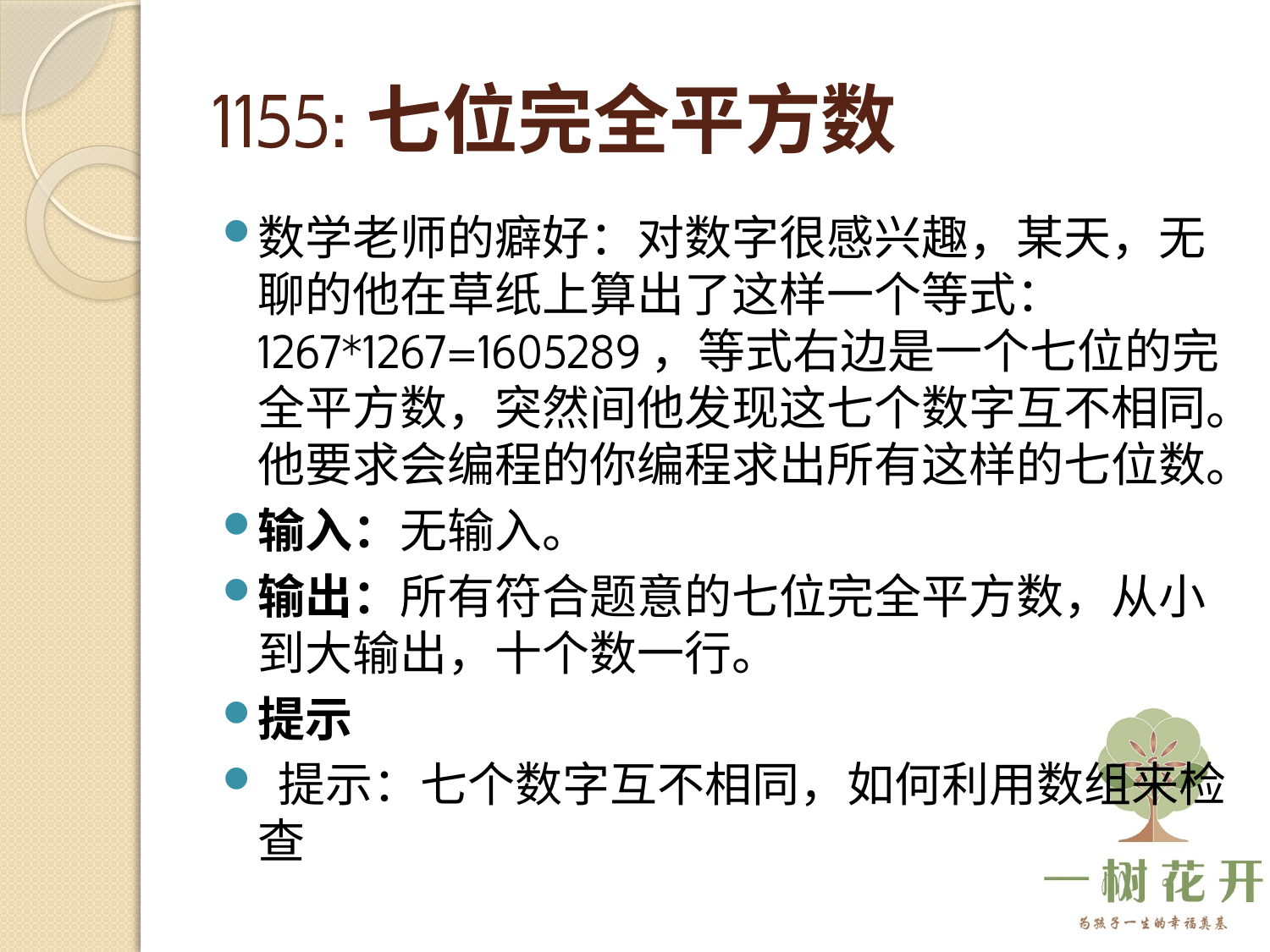

# 1155:七位完全平方数
数学老师的癖好：对数字很感兴趣，某天，无聊的他在草纸上算出了这样一个等式：1267*1267=1605289，等式右边是一个七位的完全平方数，突然间他发现这七个数字互不相同。他要求会编程的你编程求出所有这样的七位数。
输入：无输入。
输出：所有符合题意的七位完全平方数，从小到大输出，十个数一行。
提示
 提示：七个数字互不相同，如何利用数组来检查